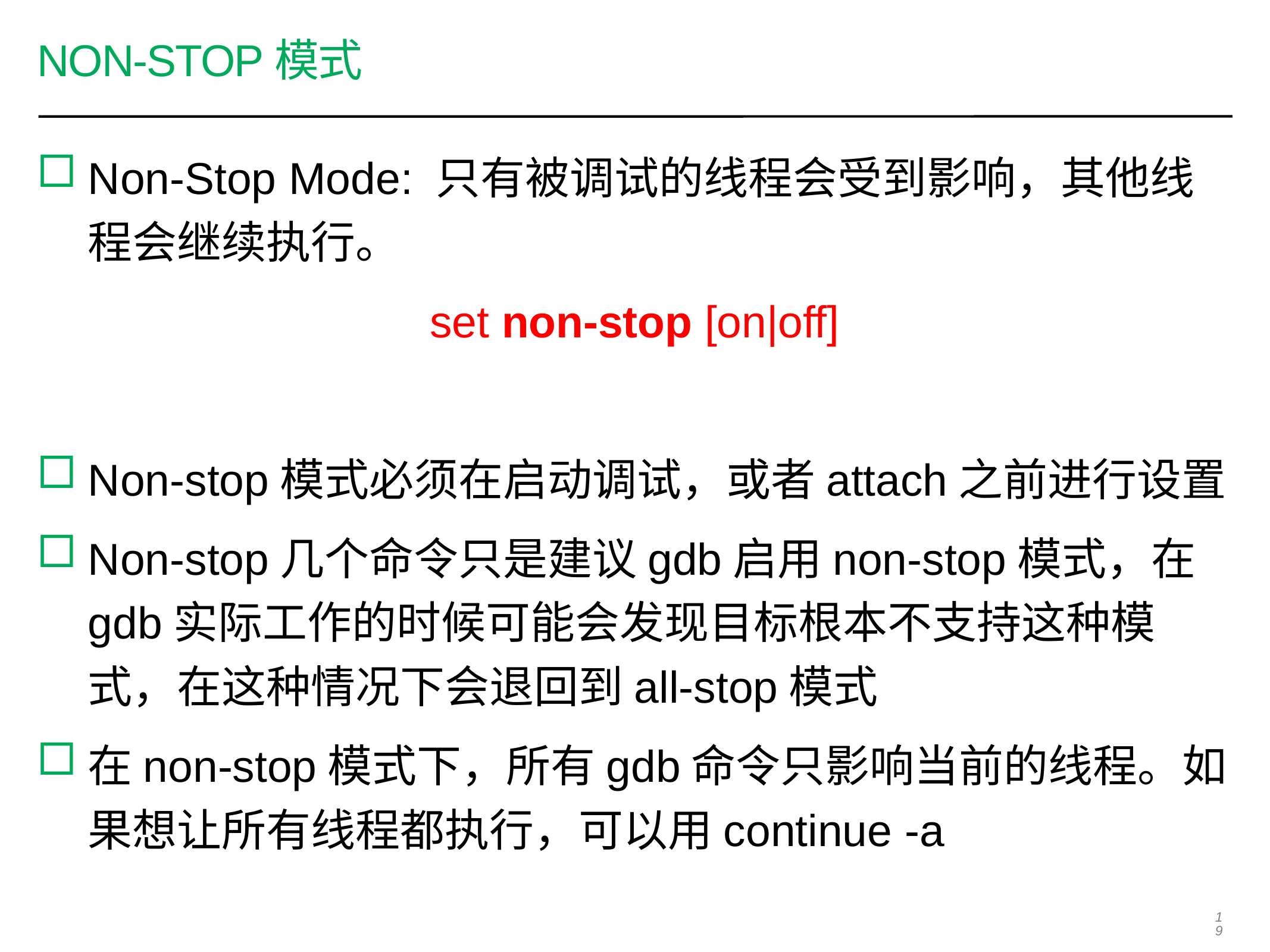

# Non-stop模式
Non-Stop Mode: 只有被调试的线程会受到影响，其他线程会继续执行。
set non-stop [on|off]

Non-stop模式必须在启动调试，或者attach之前进行设置
Non-stop几个命令只是建议gdb启用non-stop模式，在gdb实际工作的时候可能会发现目标根本不支持这种模式，在这种情况下会退回到all-stop模式
在non-stop模式下，所有gdb命令只影响当前的线程。如果想让所有线程都执行，可以用continue -a
19